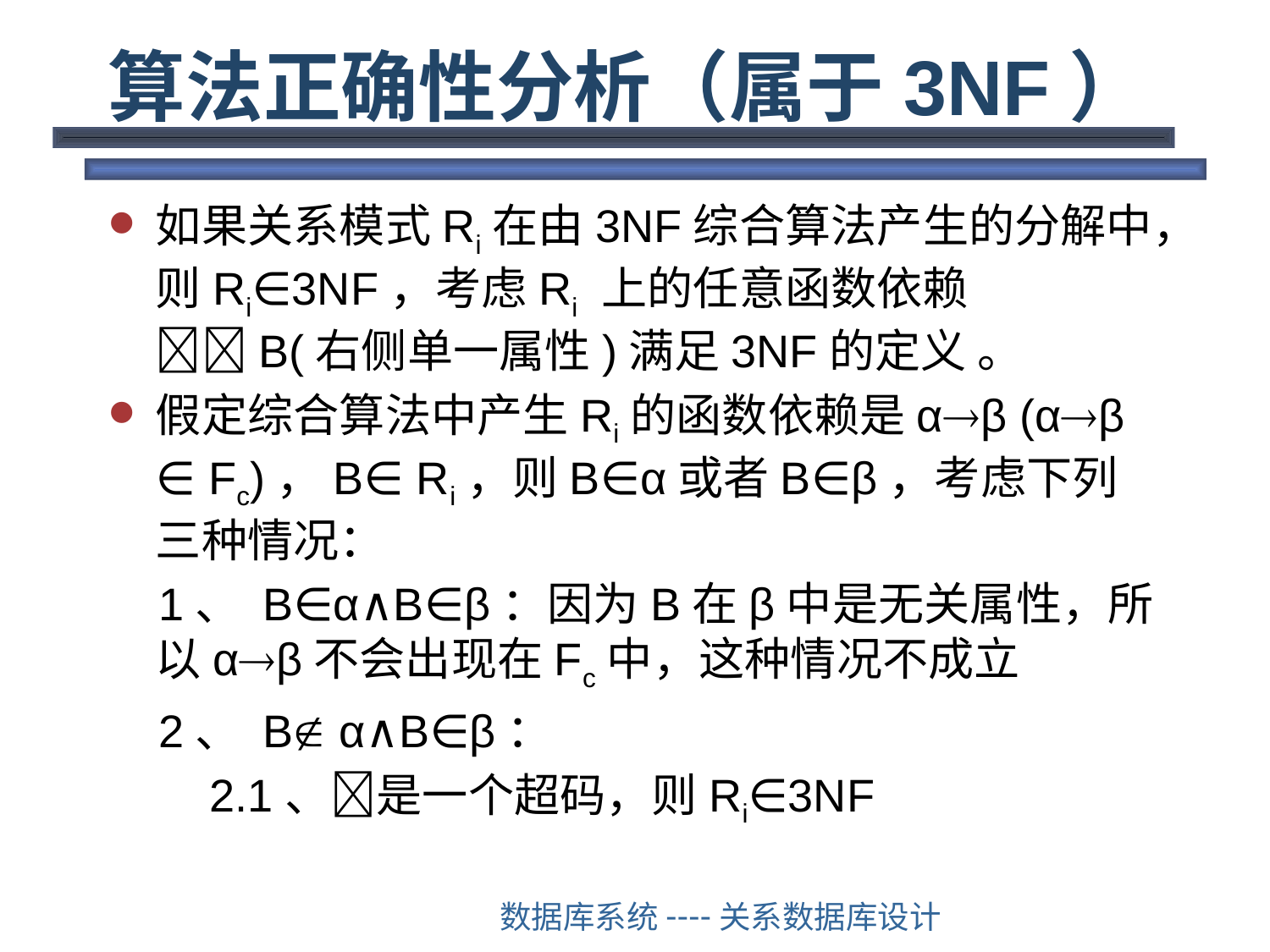

# 算法正确性分析（属于3NF）
如果关系模式Ri在由3NF综合算法产生的分解中，则Ri∈3NF，考虑Ri 上的任意函数依赖γ→B(右侧单一属性)满足3NF的定义 。
假定综合算法中产生Ri的函数依赖是α→β (α→β ∈ Fc)，B∈ Ri，则B∈α或者B∈β，考虑下列三种情况：
    1、 B∈α∧B∈β：因为B在β中是无关属性，所以α→β不会出现在Fc中，这种情况不成立
    2、 B∉ α∧B∈β：
        2.1、γ是一个超码，则Ri∈3NF

数据库系统----关系数据库设计